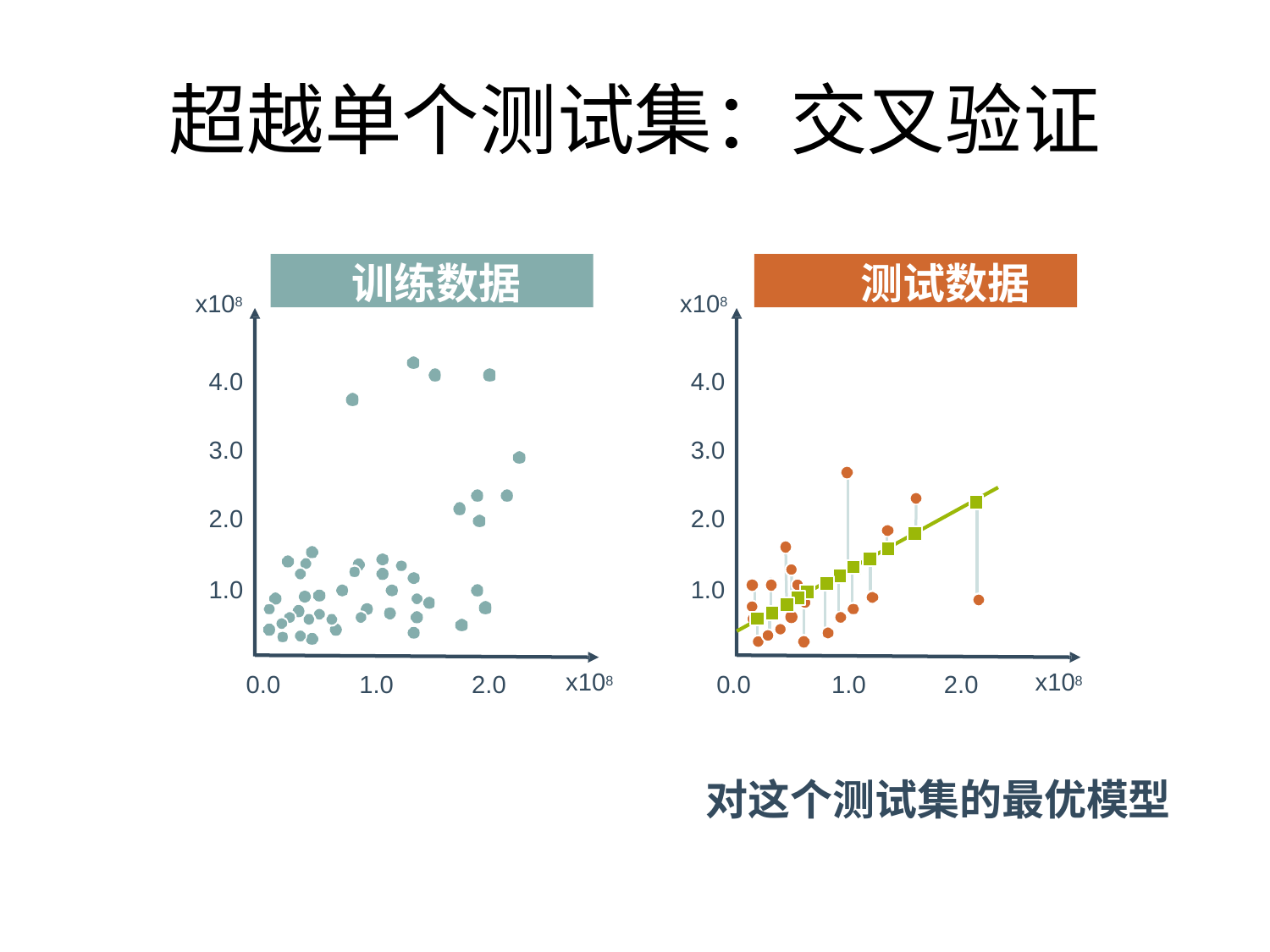

# 超越单个测试集：交叉验证
训练数据
测试数据
x108
x108

4.0
4.0

3.0
3.0

2.0
2.0

1.0
1.0

x108
x108
0.0
1.0
2.0
0.0	1.0	2.0
对这个测试集的最优模型
22